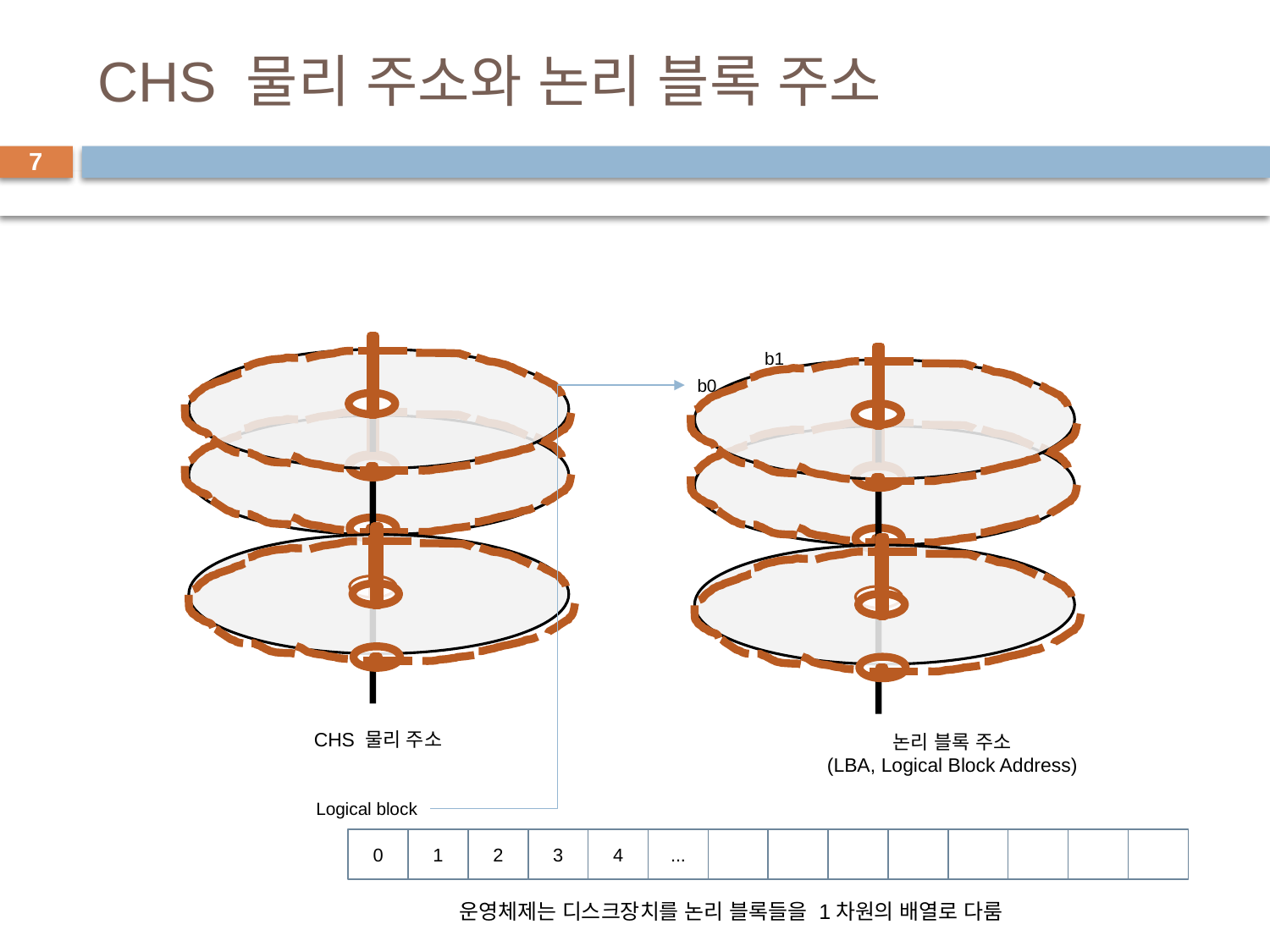

# CHS 물리 주소와 논리 블록 주소
7

b1

b0

CHS 물리 주소
논리 블록 주소
(LBA, Logical Block Address)
Logical block
0
1
2
3
4
...

운영체제는 디스크장치를 논리 블록들을 1차원의 배열로 다룸